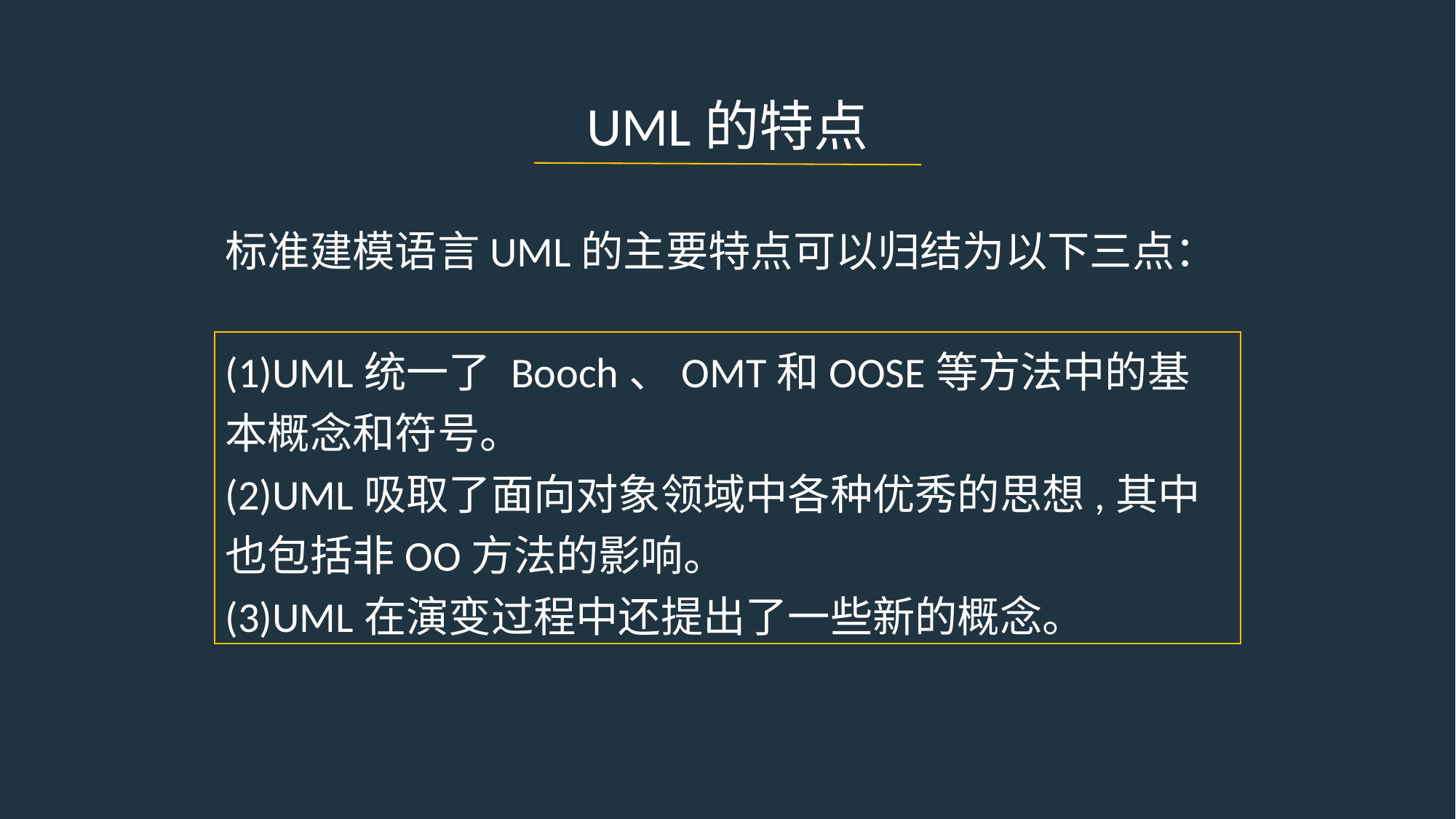

UML的特点
标准建模语言UML的主要特点可以归结为以下三点：
(1)UML统一了 Booch、OMT和OOSE等方法中的基本概念和符号。
(2)UML吸取了面向对象领域中各种优秀的思想,其中也包括非OO方法的影响。
(3)UML在演变过程中还提出了一些新的概念。